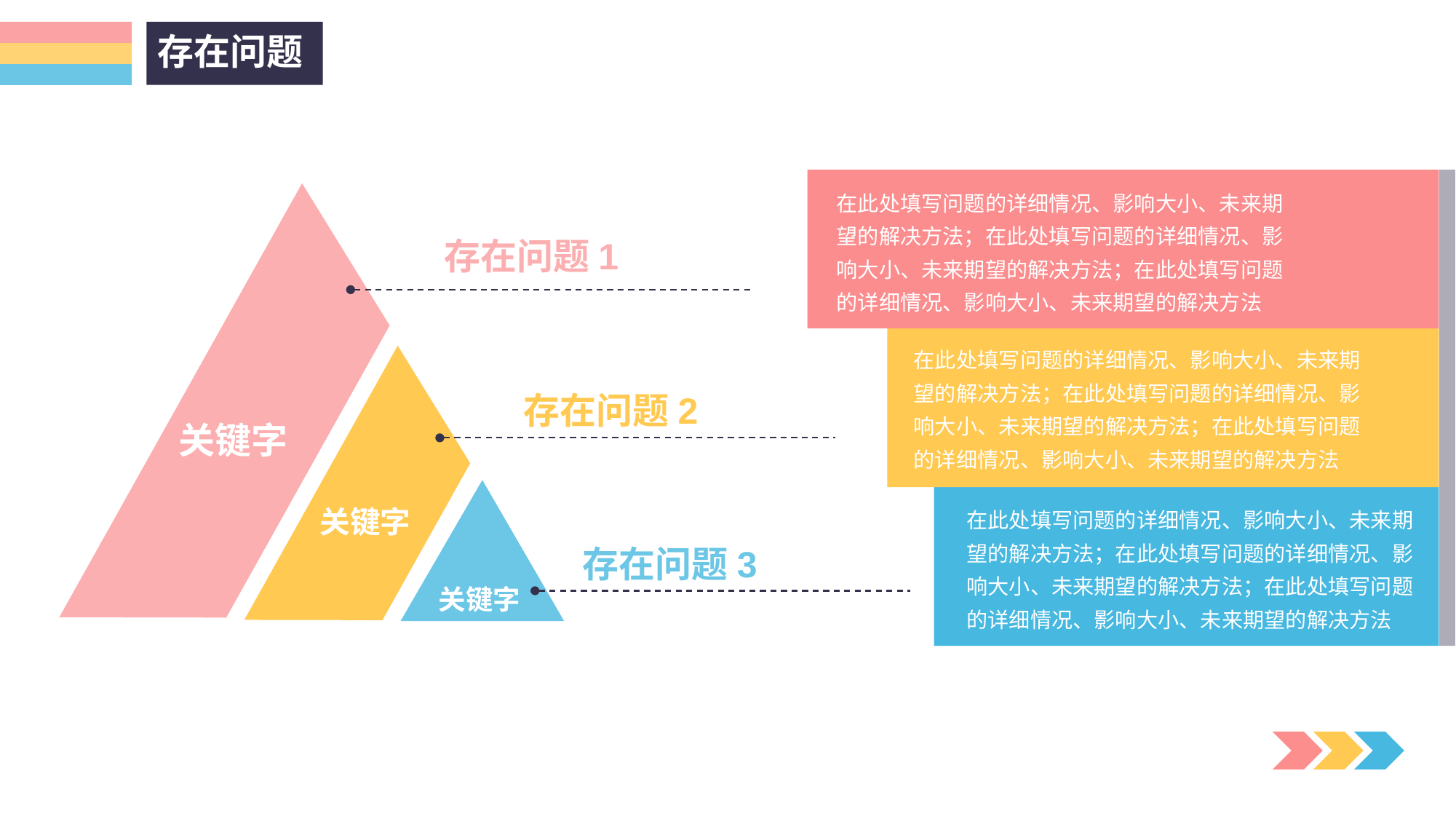

存在问题

在此处填写问题的详细情况、影响大小、未来期望的解决方法；在此处填写问题的详细情况、影响大小、未来期望的解决方法；在此处填写问题的详细情况、影响大小、未来期望的解决方法
存在问题1
在此处填写问题的详细情况、影响大小、未来期望的解决方法；在此处填写问题的详细情况、影响大小、未来期望的解决方法；在此处填写问题的详细情况、影响大小、未来期望的解决方法

存在问题2

关键字

在此处填写问题的详细情况、影响大小、未来期望的解决方法；在此处填写问题的详细情况、影响大小、未来期望的解决方法；在此处填写问题的详细情况、影响大小、未来期望的解决方法
关键字
存在问题3
关键字